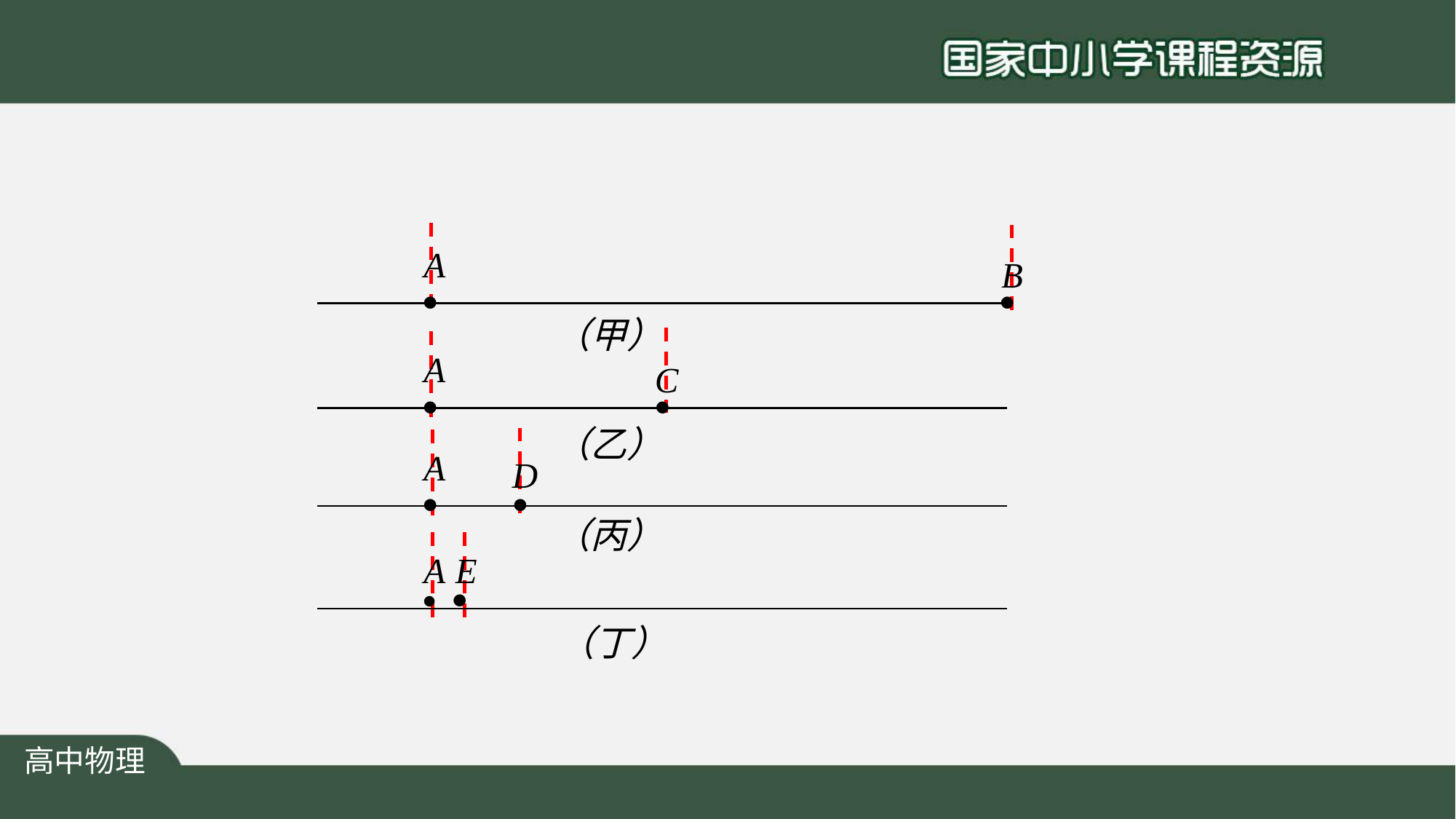

A
•

B

•

（甲）

A
•

C

•

（乙）

A
•	•
D

（丙）
A E
• •
（丁）

高中物理